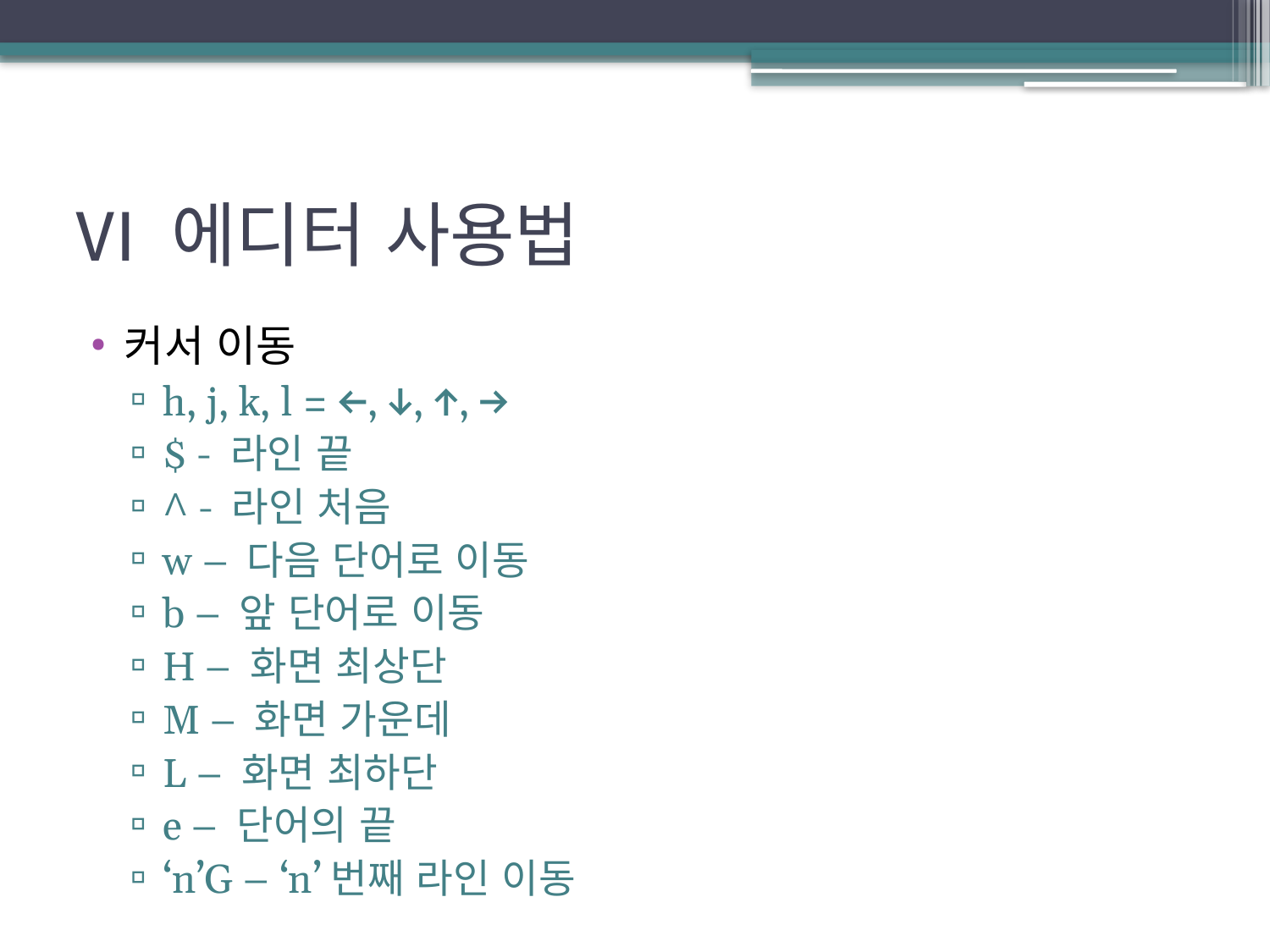

# VI 에디터 사용법
커서 이동
h, j, k, l = ←, ↓, ↑, →
$ - 라인 끝
^ - 라인 처음
w – 다음 단어로 이동
b – 앞 단어로 이동
H – 화면 최상단
M – 화면 가운데
L – 화면 최하단
e – 단어의 끝
‘n’G – ‘n’번째 라인 이동